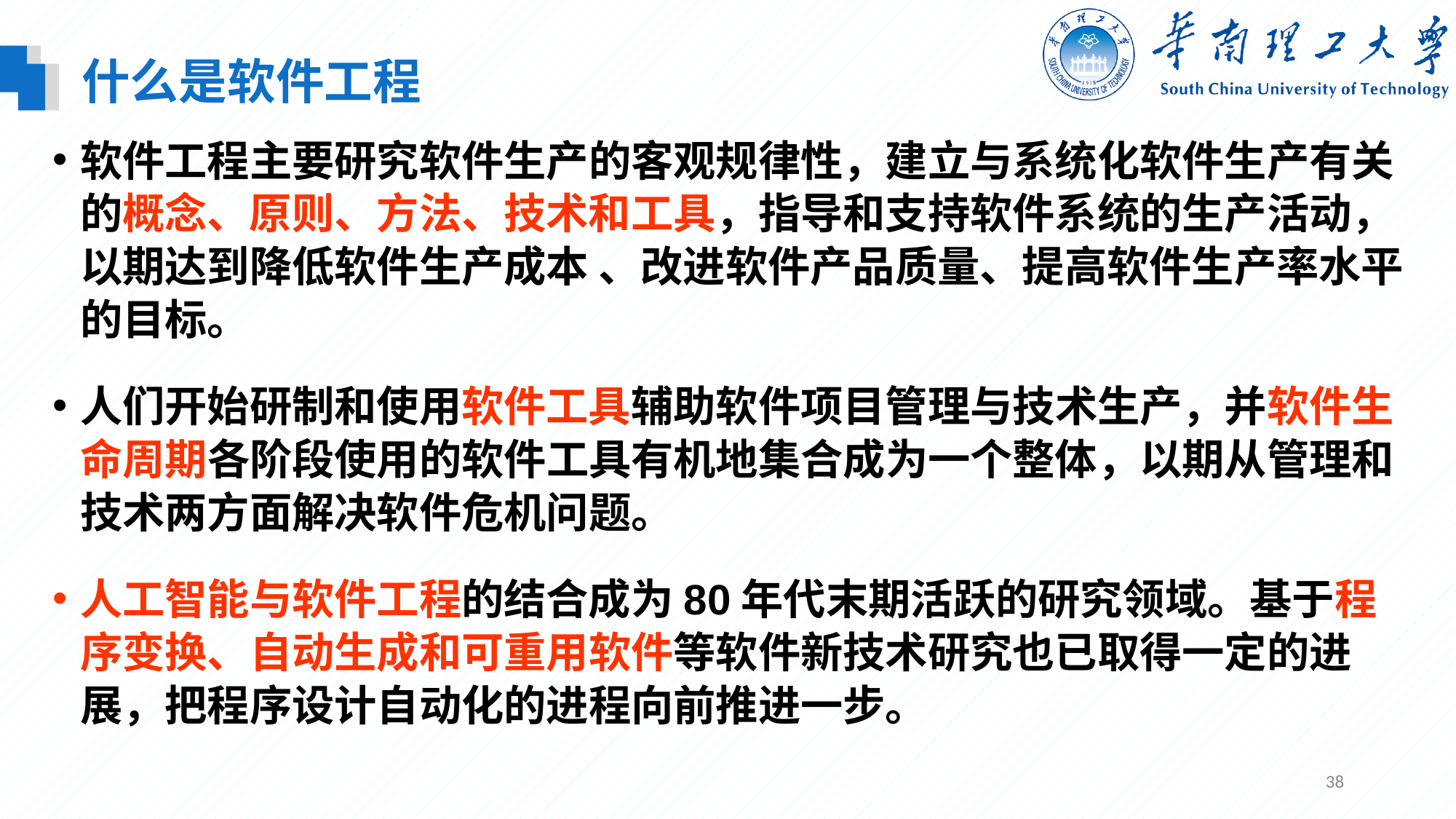

什么是软件工程
软件工程主要研究软件生产的客观规律性，建立与系统化软件生产有关的概念、原则、方法、技术和工具，指导和支持软件系统的生产活动，以期达到降低软件生产成本 、改进软件产品质量、提高软件生产率水平的目标。
人们开始研制和使用软件工具辅助软件项目管理与技术生产，并软件生命周期各阶段使用的软件工具有机地集合成为一个整体，以期从管理和技术两方面解决软件危机问题。
人工智能与软件工程的结合成为80年代末期活跃的研究领域。基于程序变换、自动生成和可重用软件等软件新技术研究也已取得一定的进展，把程序设计自动化的进程向前推进一步。
38